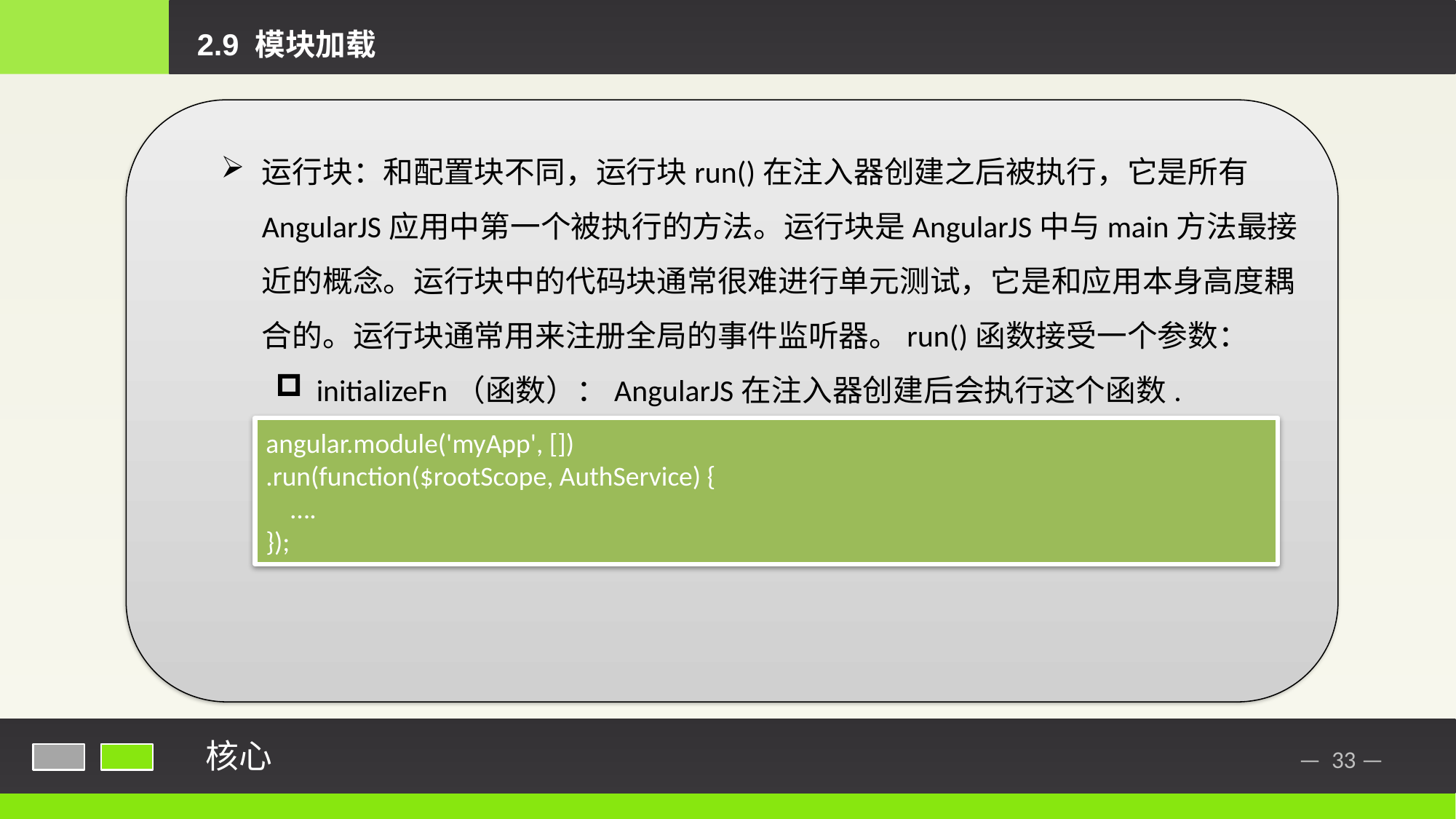

2.9 模块加载
运行块：和配置块不同，运行块run()在注入器创建之后被执行，它是所有AngularJS应用中第一个被执行的方法。运行块是AngularJS中与main方法最接近的概念。运行块中的代码块通常很难进行单元测试，它是和应用本身高度耦合的。运行块通常用来注册全局的事件监听器。run()函数接受一个参数：
initializeFn（函数）：AngularJS在注入器创建后会执行这个函数.

angular.module('myApp', [])
.run(function($rootScope, AuthService) {
    ….
});